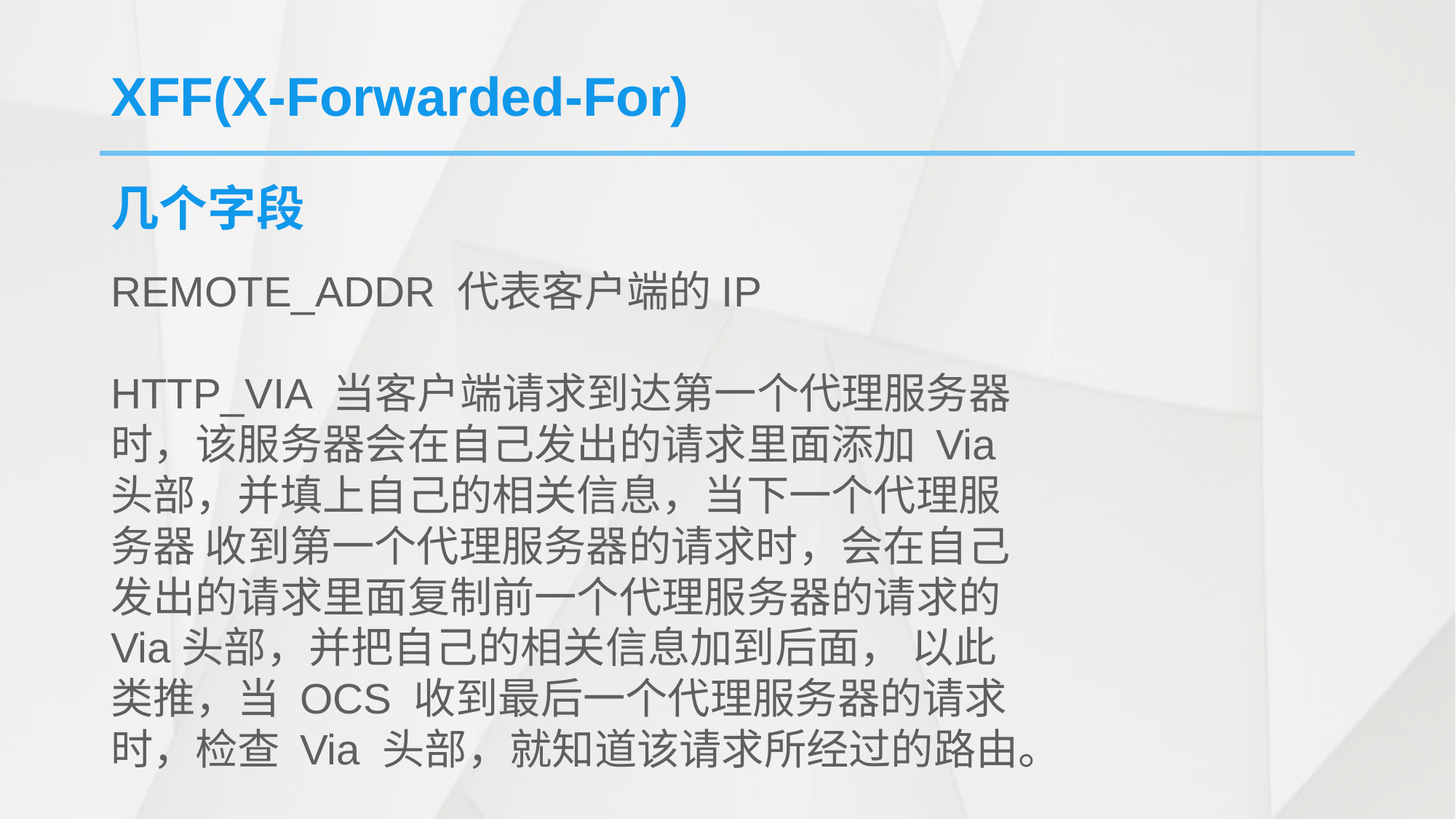

XFF(X-Forwarded-For)
几个字段
REMOTE_ADDR 代表客户端的IP

HTTP_VIA 当客户端请求到达第一个代理服务器时，该服务器会在自己发出的请求里面添加 Via 头部，并填上自己的相关信息，当下一个代理服务器 收到第一个代理服务器的请求时，会在自己发出的请求里面复制前一个代理服务器的请求的Via头部，并把自己的相关信息加到后面， 以此类推，当 OCS 收到最后一个代理服务器的请求时，检查 Via 头部，就知道该请求所经过的路由。